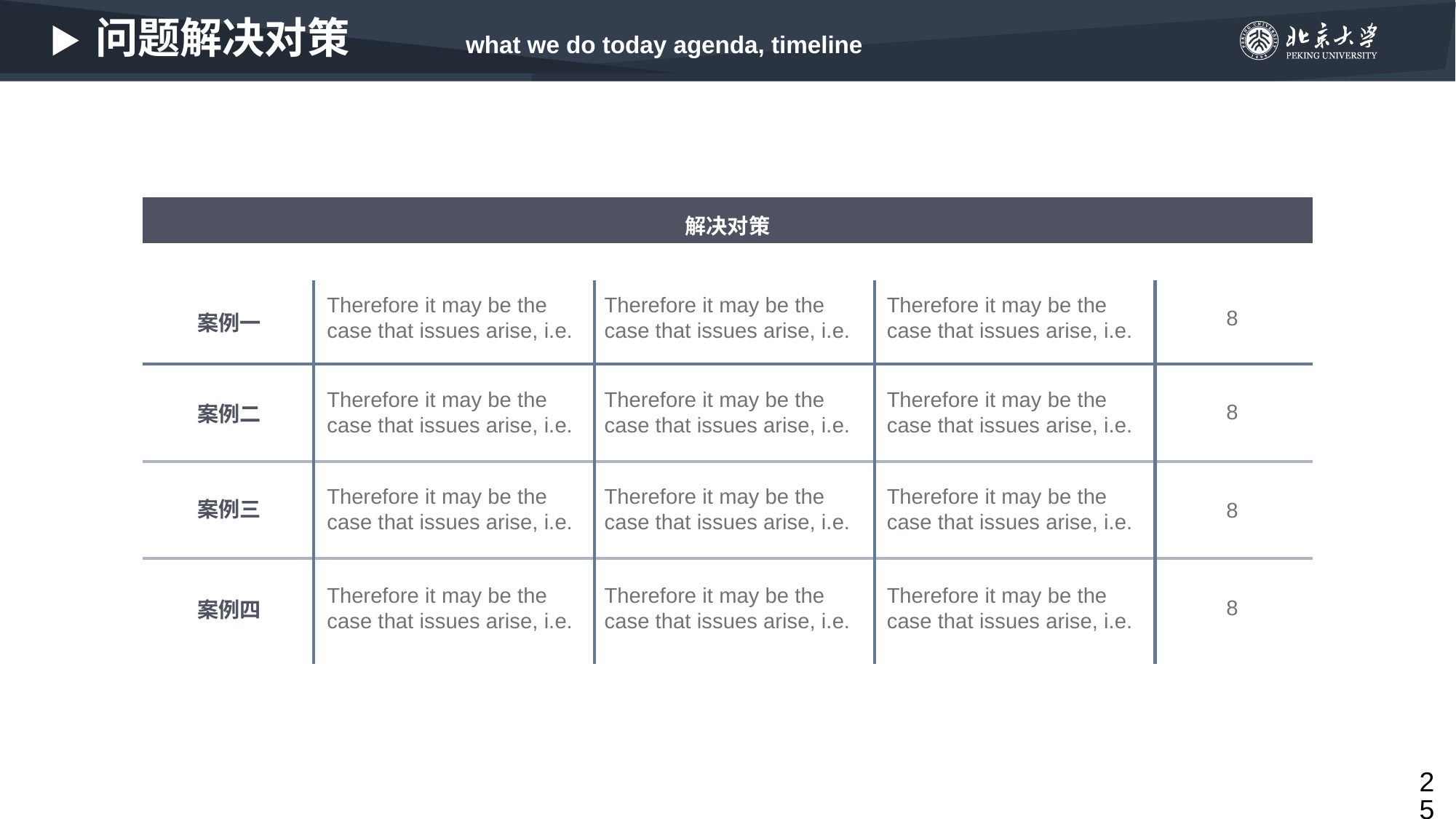

问题解决对策           what we do today agenda, timeline
解决对策
Therefore it may be the case that issues arise, i.e.
Therefore it may be the case that issues arise, i.e.
Therefore it may be the case that issues arise, i.e.
8
案例一
Therefore it may be the case that issues arise, i.e.
Therefore it may be the case that issues arise, i.e.
Therefore it may be the case that issues arise, i.e.
8
案例二
Therefore it may be the case that issues arise, i.e.
Therefore it may be the case that issues arise, i.e.
Therefore it may be the case that issues arise, i.e.
案例三
8
Therefore it may be the case that issues arise, i.e.
Therefore it may be the case that issues arise, i.e.
Therefore it may be the case that issues arise, i.e.
8
案例四
25